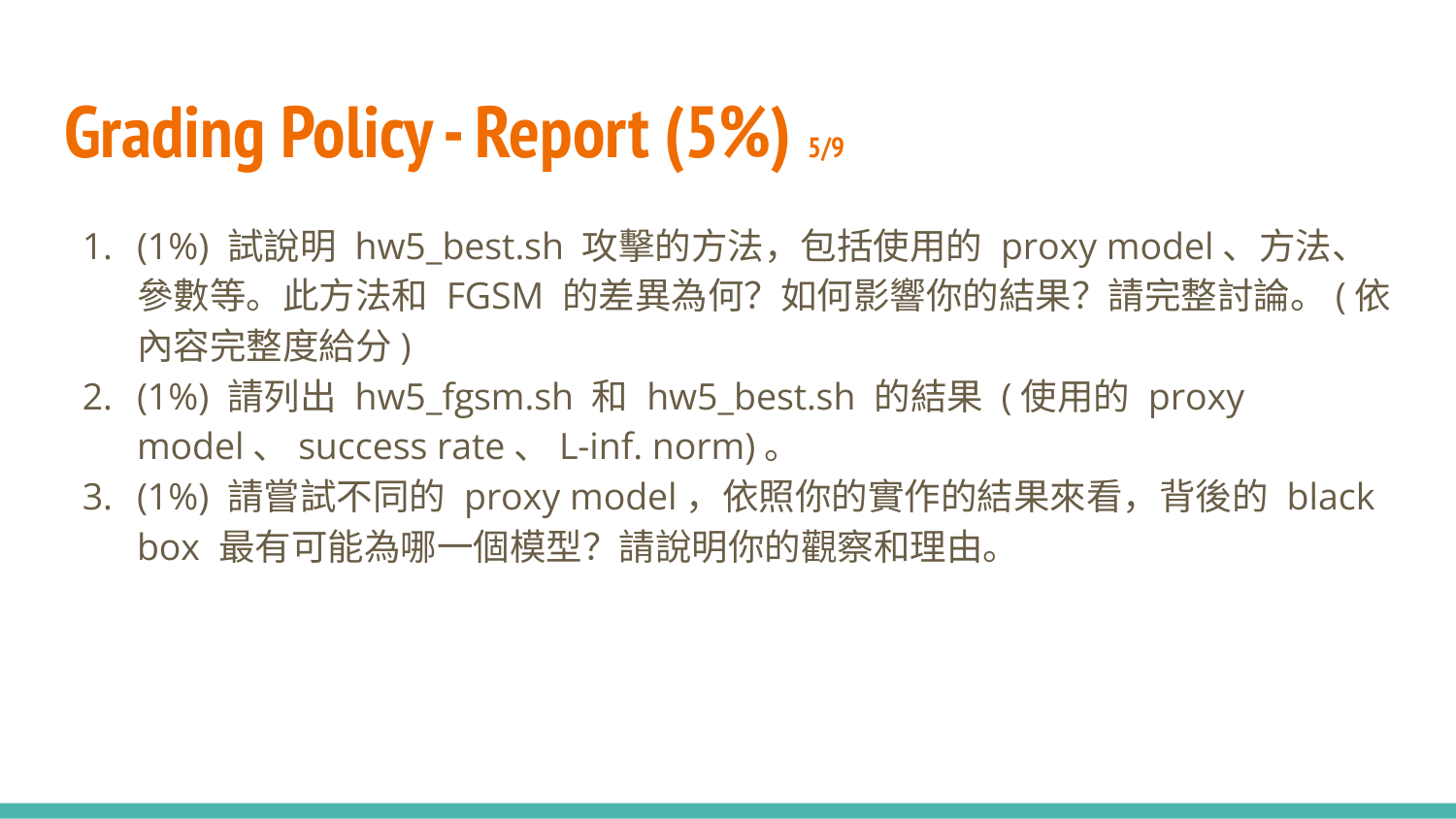

# Grading Policy - Report (5%) 5/9
(1%) 試說明 hw5_best.sh 攻擊的方法，包括使用的 proxy model、方法、參數等。此方法和 FGSM 的差異為何？如何影響你的結果？請完整討論。(依內容完整度給分)
(1%) 請列出 hw5_fgsm.sh 和 hw5_best.sh 的結果 (使用的 proxy model、success rate、L-inf. norm)。
(1%) 請嘗試不同的 proxy model，依照你的實作的結果來看，背後的 black box 最有可能為哪一個模型？請說明你的觀察和理由。